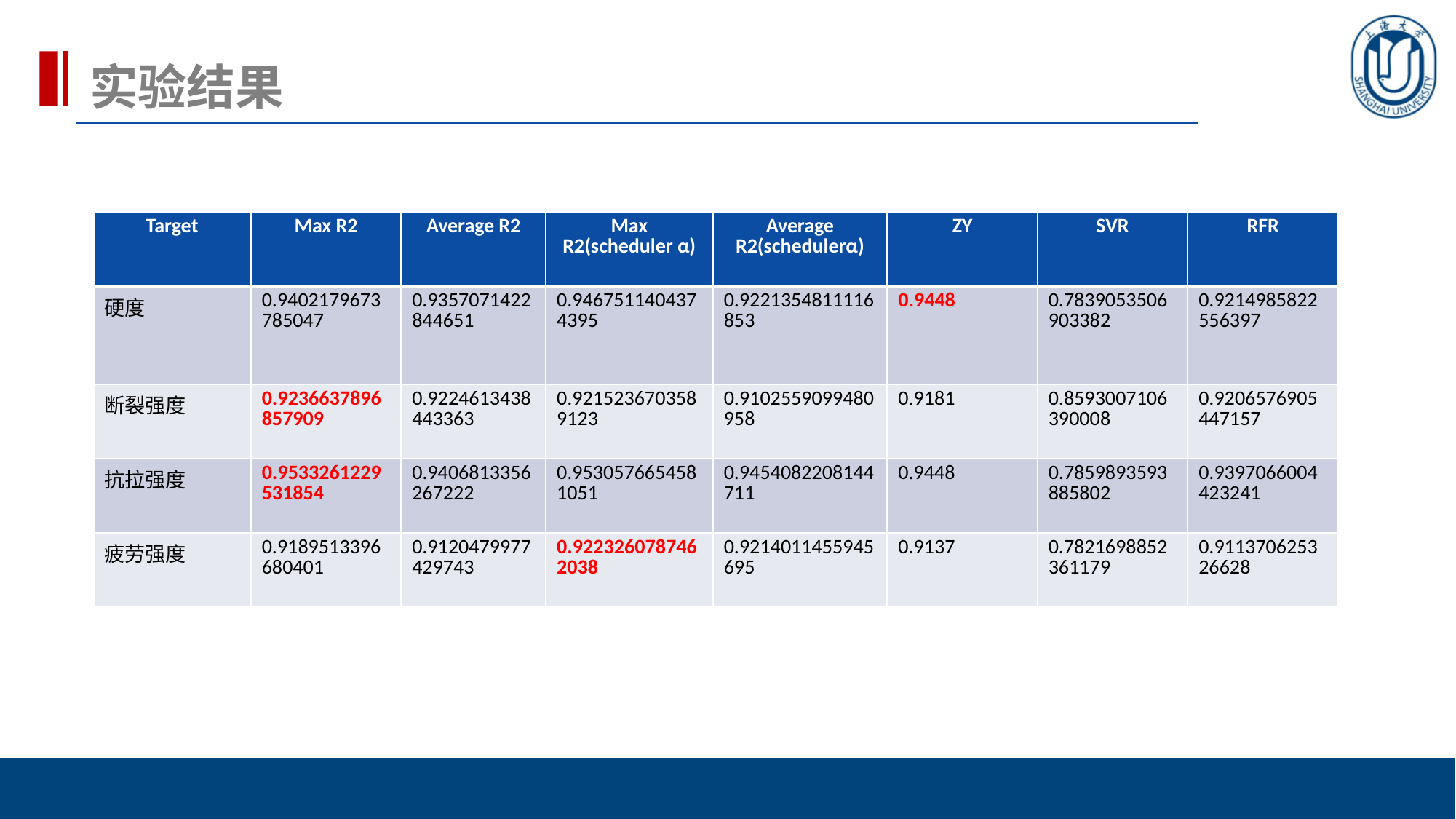

# 实验结果
| Target | Max R2 | Average R2 | Max R2(scheduler α) | Average R2(schedulerα) | ZY | SVR | RFR |
| --- | --- | --- | --- | --- | --- | --- | --- |
| 硬度 | 0.9402179673785047 | 0.9357071422844651 | 0.9467511404374395 | 0.9221354811116853 | 0.9448 | 0.7839053506903382 | 0.9214985822556397 |
| 断裂强度 | 0.9236637896857909 | 0.9224613438443363 | 0.9215236703589123 | 0.9102559099480958 | 0.9181 | 0.8593007106390008 | 0.9206576905447157 |
| 抗拉强度 | 0.9533261229531854 | 0.9406813356267222 | 0.9530576654581051 | 0.9454082208144711 | 0.9448 | 0.7859893593885802 | 0.9397066004423241 |
| 疲劳强度 | 0.9189513396680401 | 0.9120479977429743 | 0.9223260787462038 | 0.9214011455945695 | 0.9137 | 0.7821698852361179 | 0.911370625326628 |
3